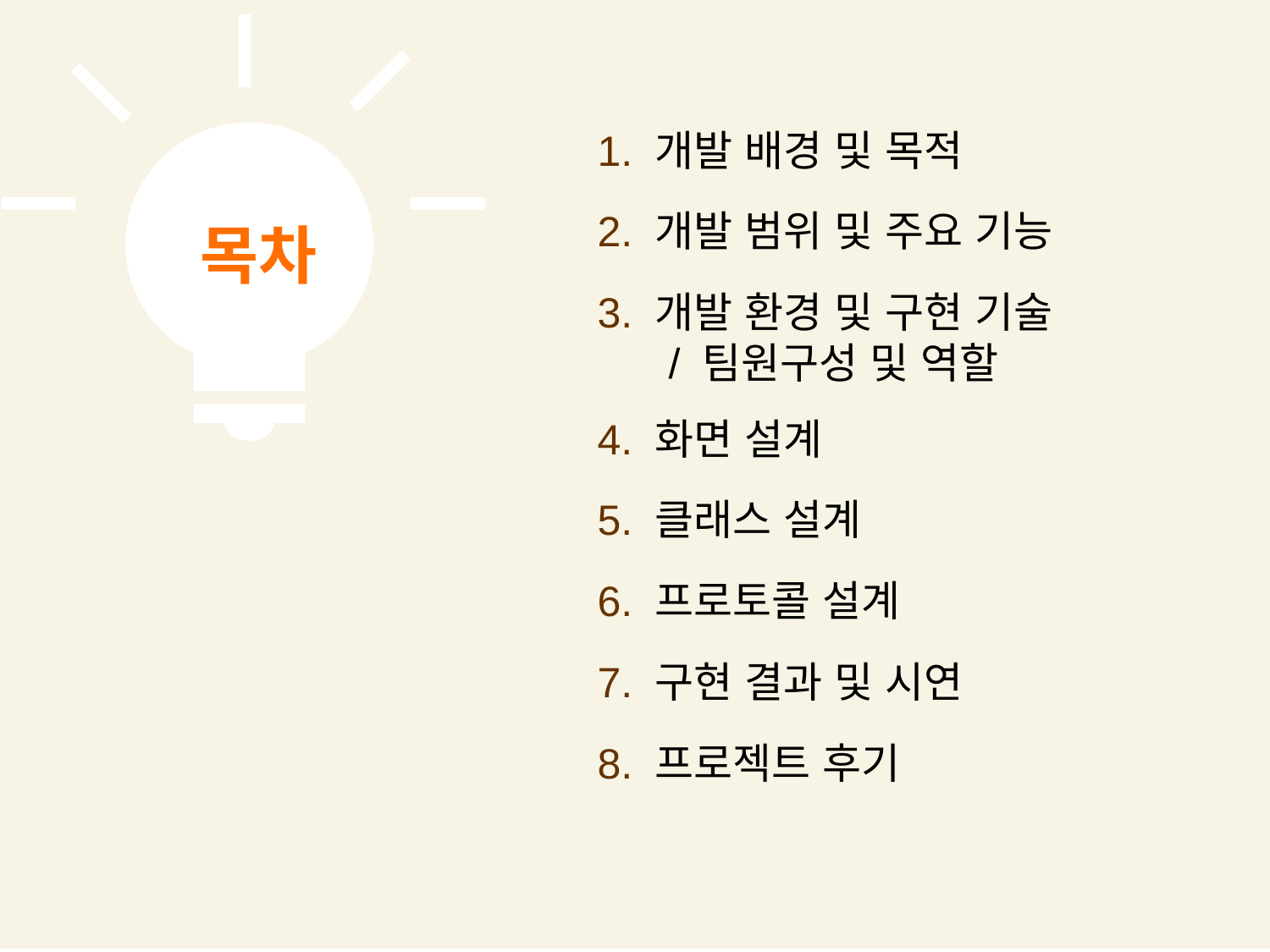

1. 개발 배경 및 목적
2. 개발 범위 및 주요 기능
목차
3. 개발 환경 및 구현 기술
      / 팀원구성 및 역할
4. 화면 설계
5. 클래스 설계
6. 프로토콜 설계
7. 구현 결과 및 시연
8. 프로젝트 후기